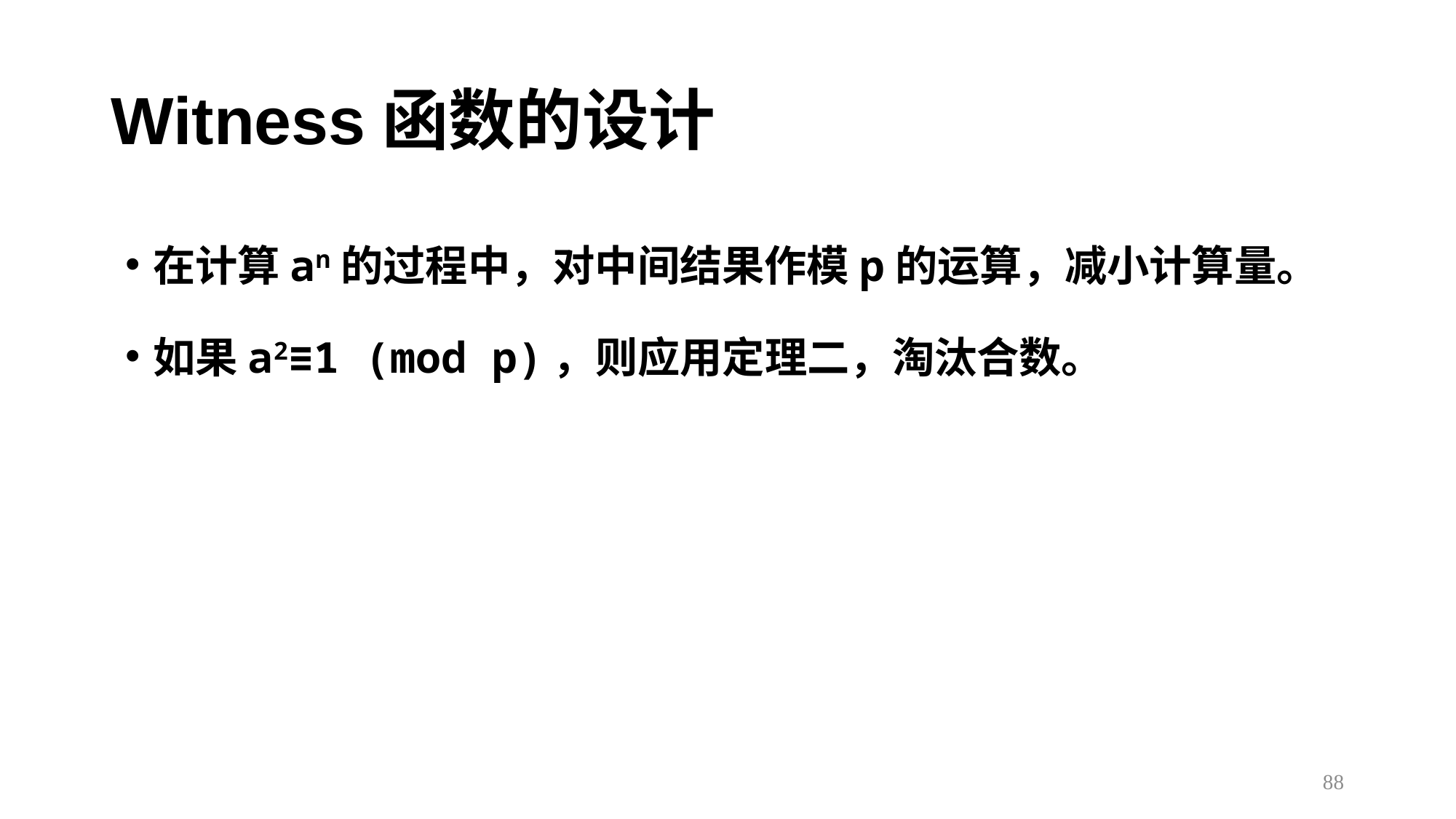

# Witness函数的设计
在计算an的过程中，对中间结果作模p的运算，减小计算量。
如果a2≡1 (mod p)，则应用定理二，淘汰合数。
88